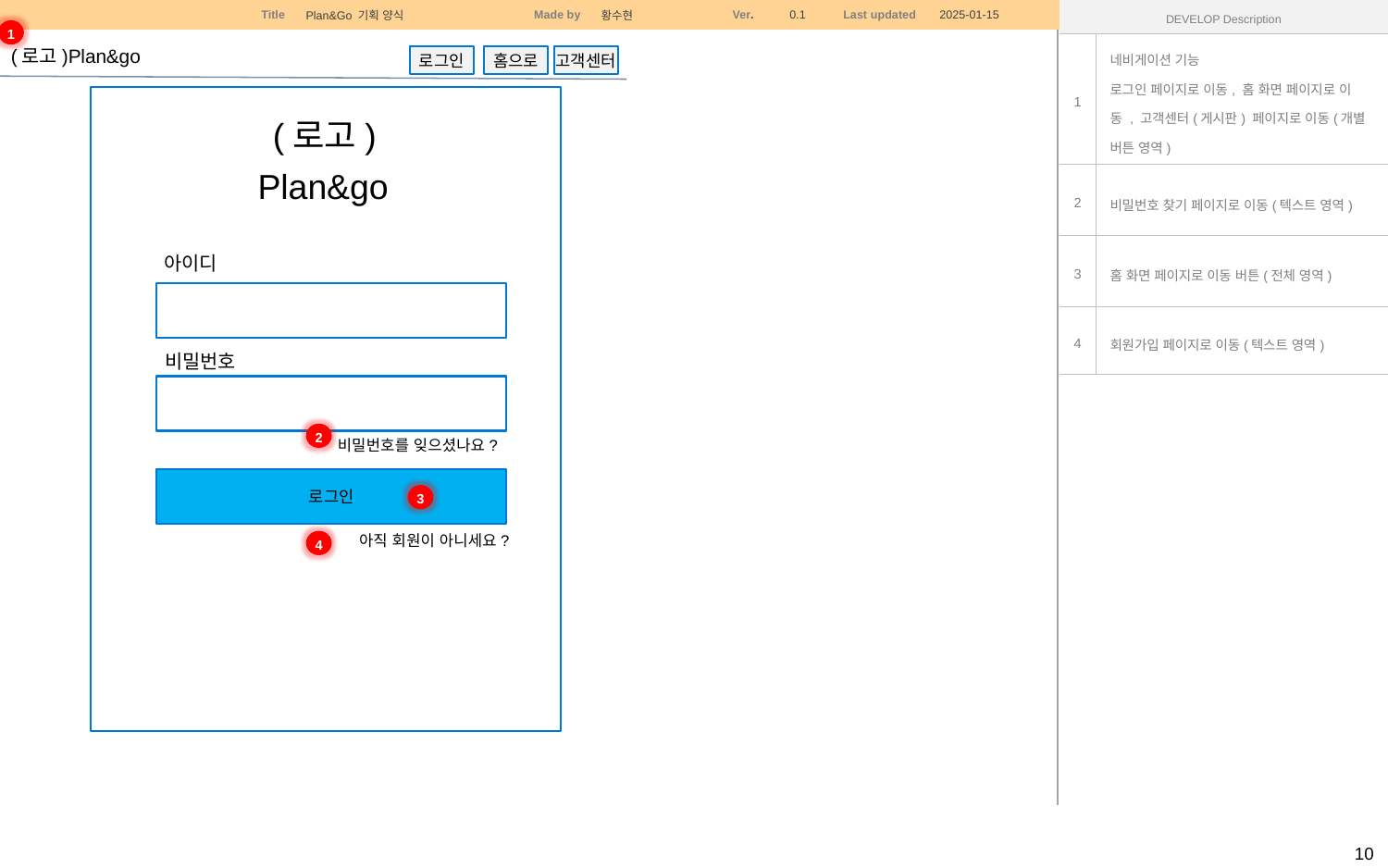

| DEVELOP Description |  |
| --- | --- |
| 1 | 네비게이션 기능 로그인 페이지로 이동, 홈 화면 페이지로 이동 , 고객센터(게시판) 페이지로 이동(개별 버튼 영역) |
| 2 | 비밀번호 찾기 페이지로 이동(텍스트 영역) |
| 3 | 홈 화면 페이지로 이동 버튼(전체 영역) |
| 4 | 회원가입 페이지로 이동(텍스트 영역) |
1

(로고)Plan&go
홈으로
고객센터
로그인

(로고)
Plan&go
아이디

비밀번호

비밀번호를 잊으셨나요?
로그인
아직 회원이 아니세요?
2

3

4

스토리보드
-  모바일웹/앱 기획   |   스토리보드는 UI(User Interface)라고 불리우는 서비스의 화면을 설계하고 실제 작업자에게 작업할 사항을 전달하는 문서입니다.
이 또한 지정된 양식은 없으나, 화면을 설계하고 각 요소에 번호(1, 2, 3)로 표기 후 우측의 Description영역에 내용을 작성합니다.
설명을 상세히 작성하되, 디자인 보다는 구성요소와 기능에 집중하여 작성합니다. Description영역은 개발, 디자인을 구분 할 수 있고, 구분 없이 하나로 작성하기도 합니다.
예시는 스토리보드와 스토리보드를 토대로 실제 디자인 개발된 프리모아 모바일 웹 페이지입니다.